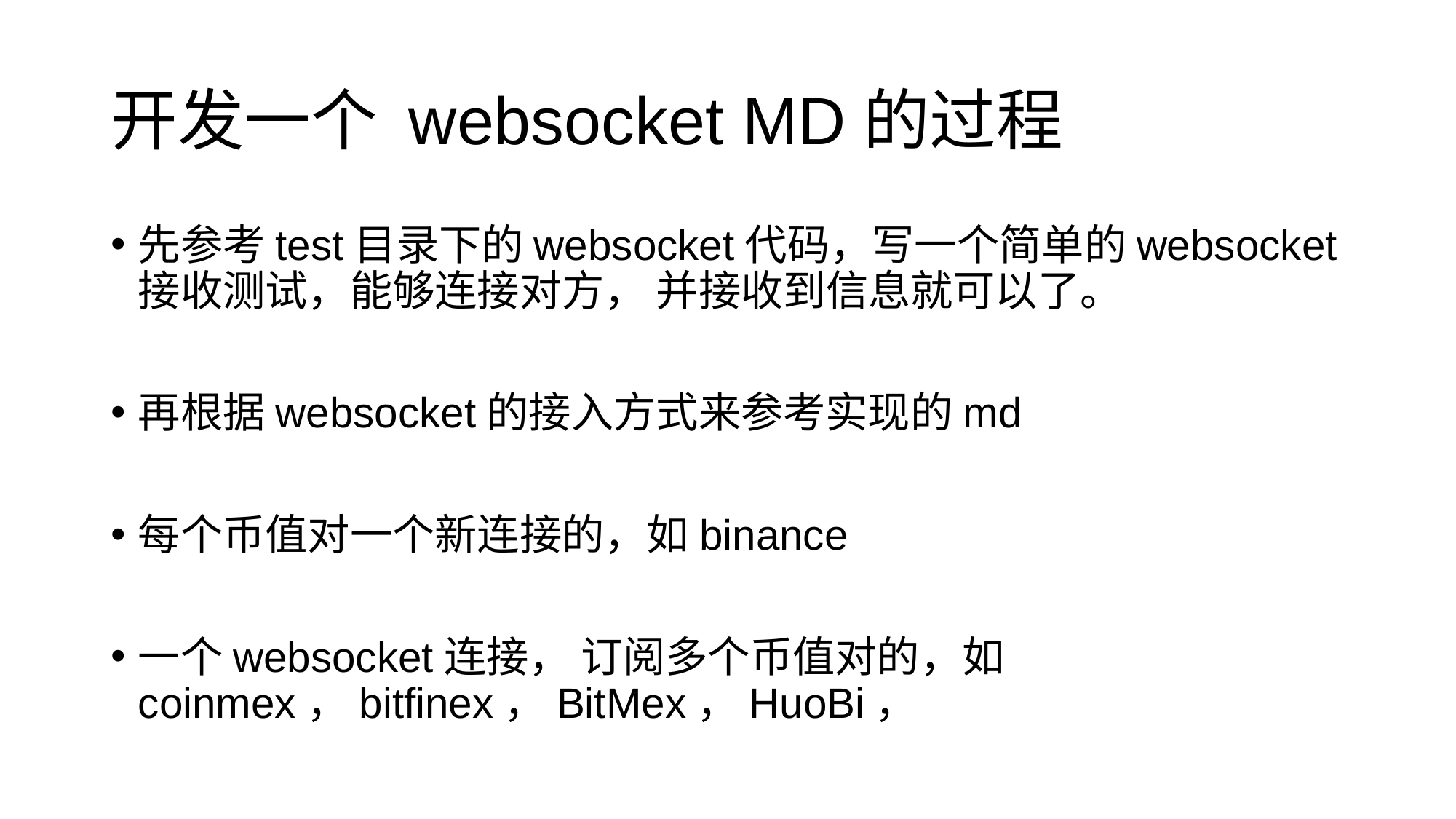

# 开发一个 websocket MD的过程
先参考test目录下的websocket代码，写一个简单的websocket接收测试，能够连接对方， 并接收到信息就可以了。

再根据websocket的接入方式来参考实现的md

每个币值对一个新连接的，如binance

一个websocket连接， 订阅多个币值对的，如coinmex，bitfinex，BitMex，HuoBi，